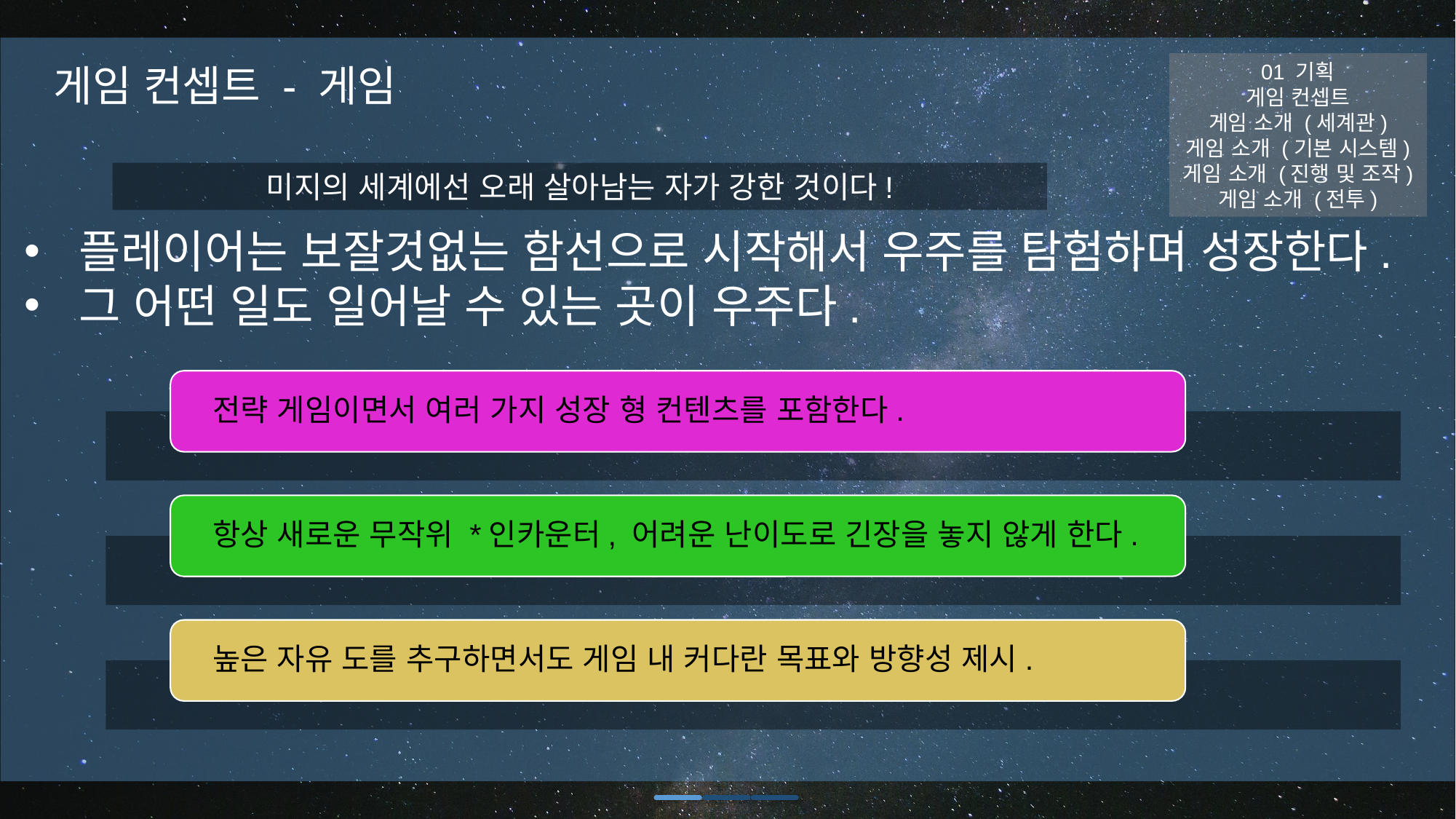

게임 컨셉트 - 게임
01 기획
게임 컨셉트
게임 소개 (세계관)
게임 소개 (기본 시스템)
게임 소개 (진행 및 조작)
게임 소개 (전투)

플레이어는 보잘것없는 함선으로 시작해서 우주를 탐험하며 성장한다.
그 어떤 일도 일어날 수 있는 곳이 우주다.

미지의 세계에선 오래 살아남는 자가 강한 것이다!
전략 게임이면서 여러 가지 성장 형 컨텐츠를 포함한다.
항상 새로운 무작위 *인카운터, 어려운 난이도로 긴장을 놓지 않게 한다.
높은 자유 도를 추구하면서도 게임 내 커다란 목표와 방향성 제시.